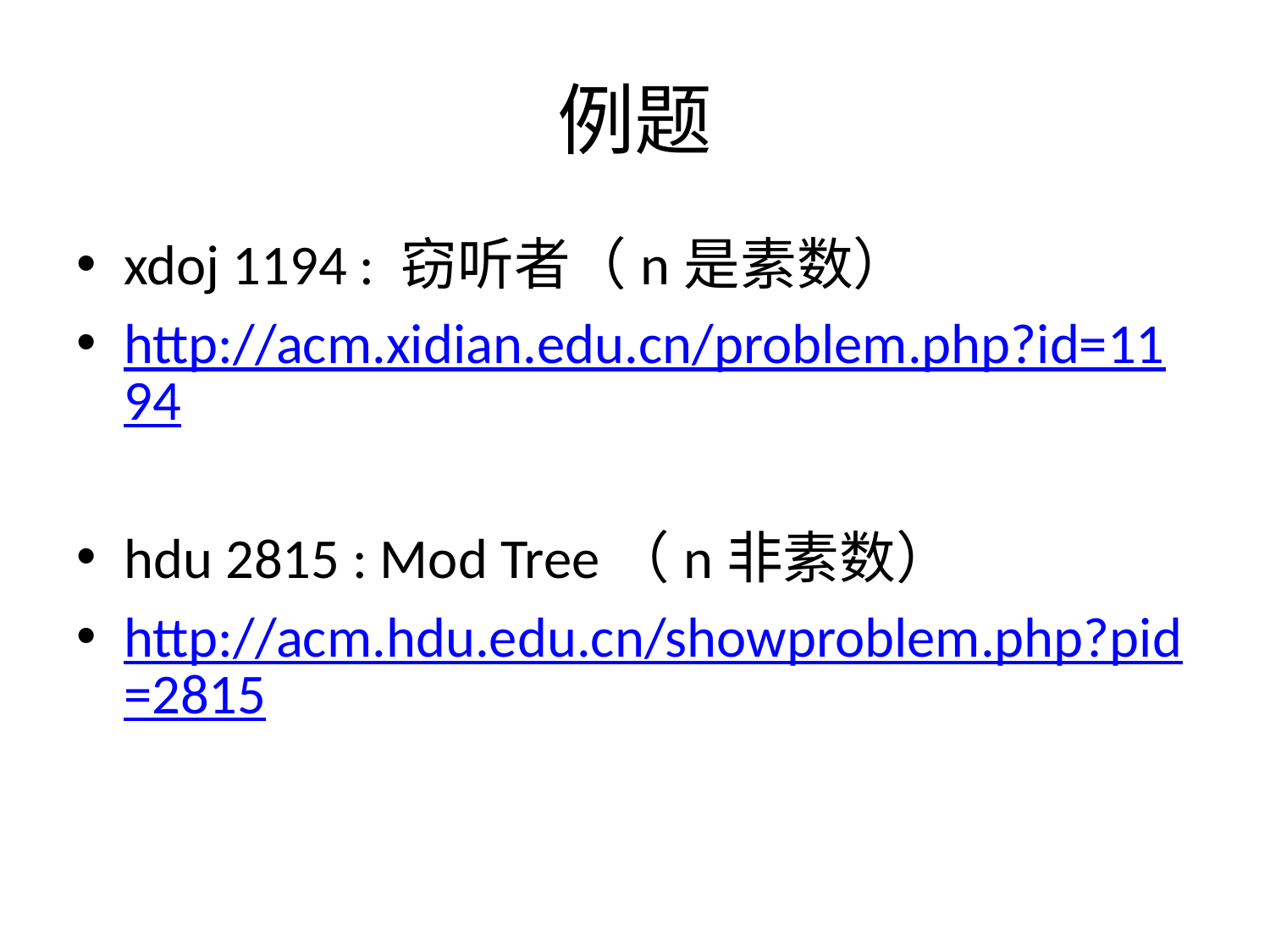

# 例题
xdoj 1194 : 窃听者（n是素数）
http://acm.xidian.edu.cn/problem.php?id=1194

hdu 2815 : Mod Tree（n非素数）
http://acm.hdu.edu.cn/showproblem.php?pid=2815